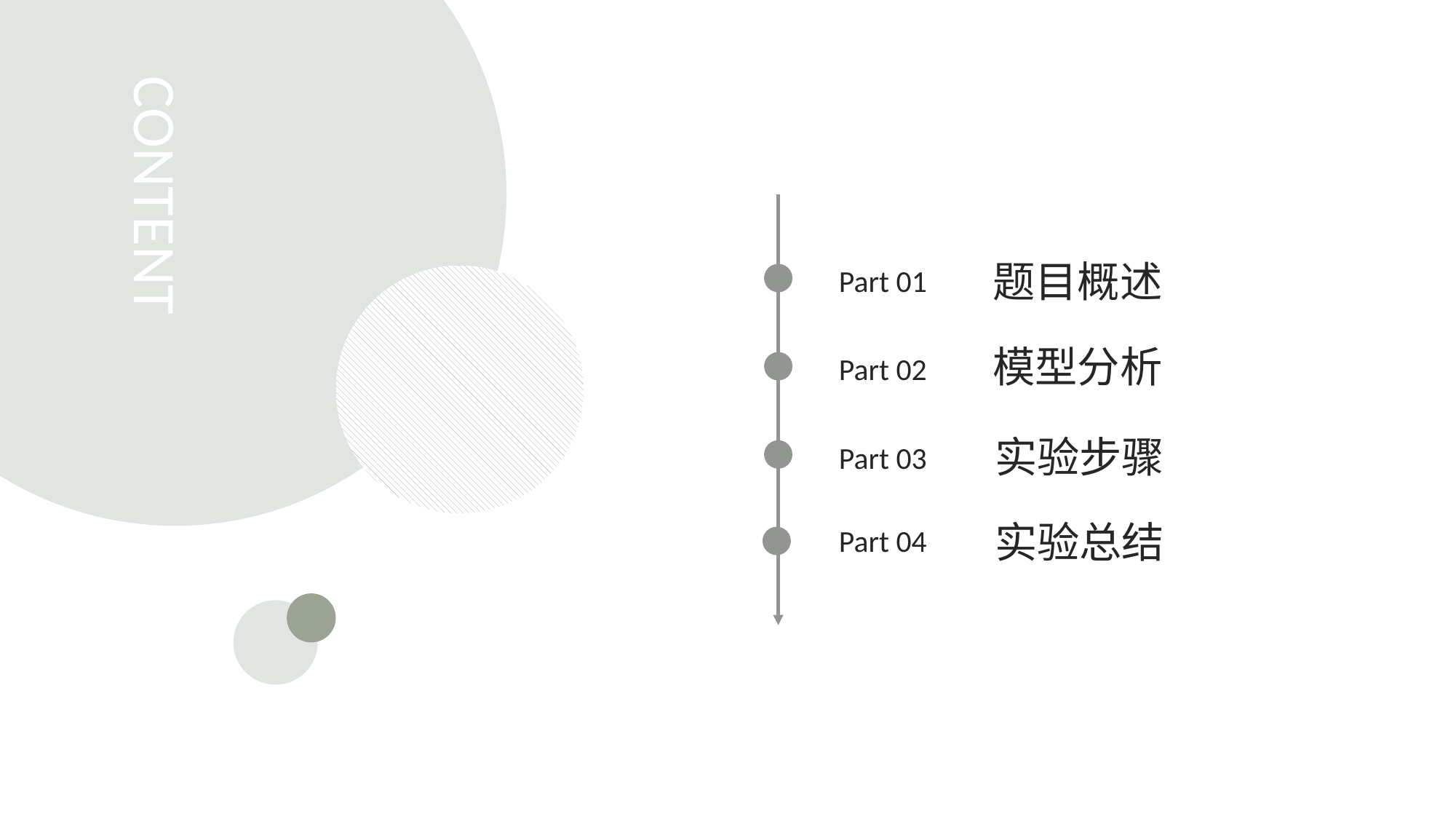

CONTENT

题目概述
Part 01

模型分析
Part 02
实验步骤
Part 03
实验总结
Part 04